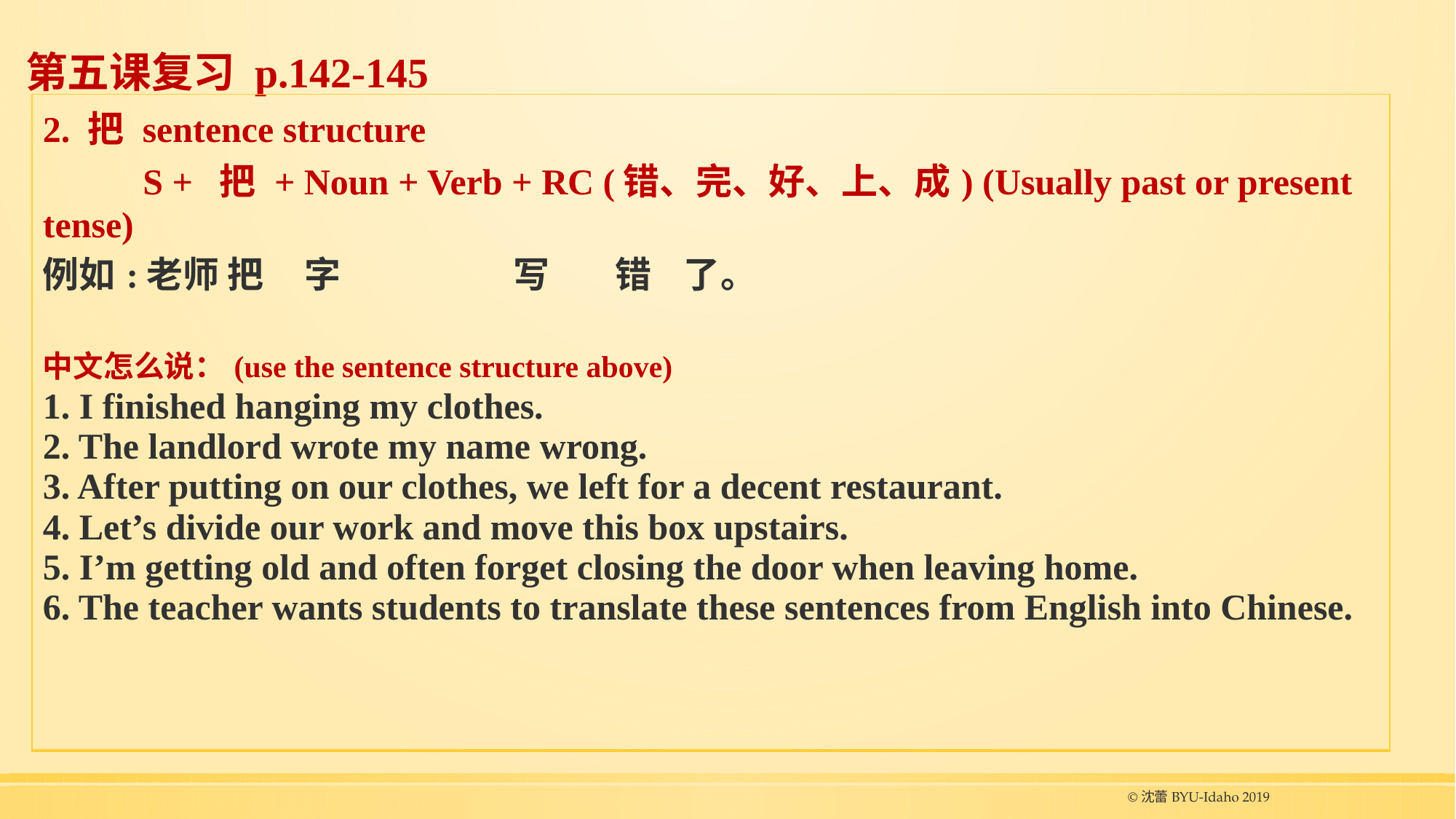

# 第五课复习 p.142-145
| 2. 把 sentence structure S + 把 + Noun + Verb + RC (错、完、好、上、成) (Usually past or present tense) 例如:老师 把 字 写 错 了。 中文怎么说：(use the sentence structure above) 1. I finished hanging my clothes. 2. The landlord wrote my name wrong. 3. After putting on our clothes, we left for a decent restaurant. 4. Let’s divide our work and move this box upstairs. 5. I’m getting old and often forget closing the door when leaving home. 6. The teacher wants students to translate these sentences from English into Chinese. |
| --- |
©沈蕾BYU-Idaho 2019